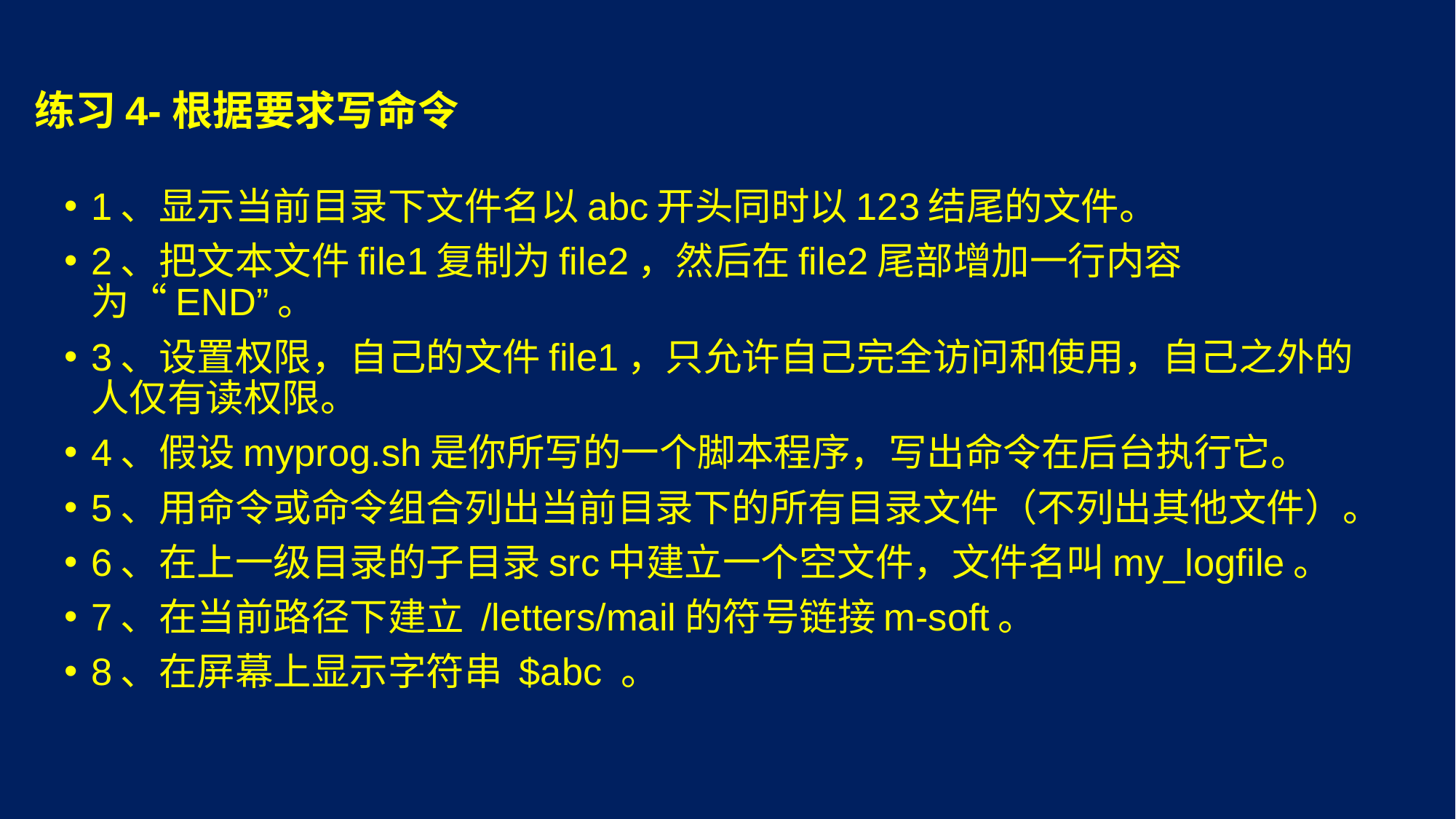

# 练习4-根据要求写命令
1、显示当前目录下文件名以abc开头同时以123结尾的文件。
2、把文本文件file1复制为file2，然后在file2尾部增加一行内容为“END”。
3、设置权限，自己的文件file1，只允许自己完全访问和使用，自己之外的人仅有读权限。
4、假设myprog.sh是你所写的一个脚本程序，写出命令在后台执行它。
5、用命令或命令组合列出当前目录下的所有目录文件（不列出其他文件）。
6、在上一级目录的子目录src中建立一个空文件，文件名叫my_logfile。
7、在当前路径下建立 /letters/mail的符号链接m-soft。
8、在屏幕上显示字符串 $abc 。